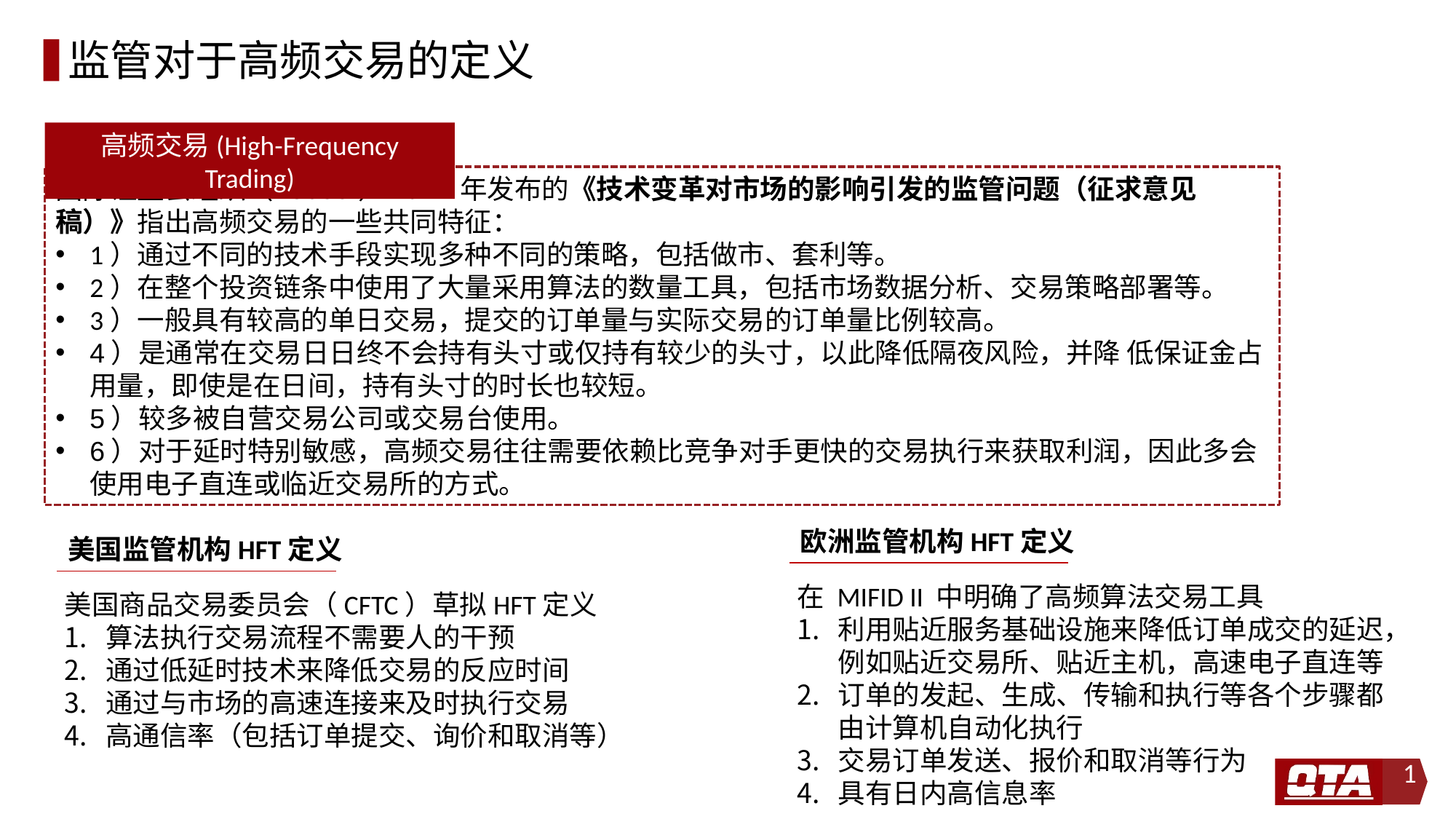

# 监管对于高频交易的定义
高频交易(High-Frequency Trading)
国际证监会组织（IOSCO）2011 年发布的《技术变革对市场的影响引发的监管问题（征求意见稿）》指出高频交易的一些共同特征：
1）通过不同的技术手段实现多种不同的策略，包括做市、套利等。
2）在整个投资链条中使用了大量采用算法的数量工具，包括市场数据分析、交易策略部署等。
3）一般具有较高的单日交易，提交的订单量与实际交易的订单量比例较高。
4）是通常在交易日日终不会持有头寸或仅持有较少的头寸，以此降低隔夜风险，并降 低保证金占用量，即使是在日间，持有头寸的时长也较短。
5）较多被自营交易公司或交易台使用。
6）对于延时特别敏感，高频交易往往需要依赖比竞争对手更快的交易执行来获取利润，因此多会使用电子直连或临近交易所的方式。
欧洲监管机构HFT定义
美国监管机构HFT定义
在 MIFID II 中明确了高频算法交易工具
利用贴近服务基础设施来降低订单成交的延迟，例如贴近交易所、贴近主机，高速电子直连等
订单的发起、生成、传输和执行等各个步骤都由计算机自动化执行
交易订单发送、报价和取消等行为
具有日内高信息率
美国商品交易委员会（CFTC）草拟HFT定义
算法执行交易流程不需要人的干预
通过低延时技术来降低交易的反应时间
通过与市场的高速连接来及时执行交易
高通信率（包括订单提交、询价和取消等）
1